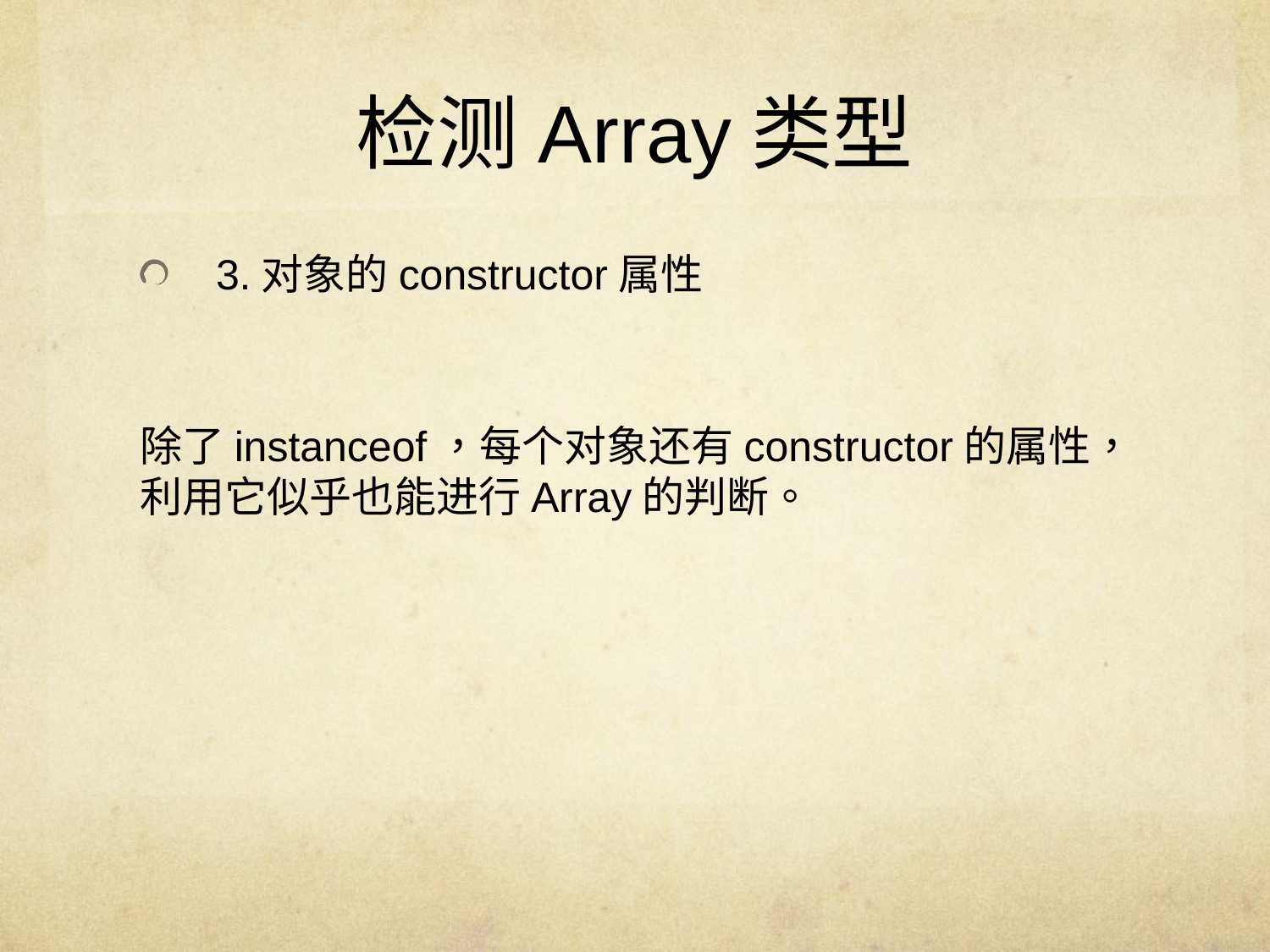

# 检测Array类型
 3.对象的constructor属性

除了instanceof，每个对象还有constructor的属性，利用它似乎也能进行Array的判断。